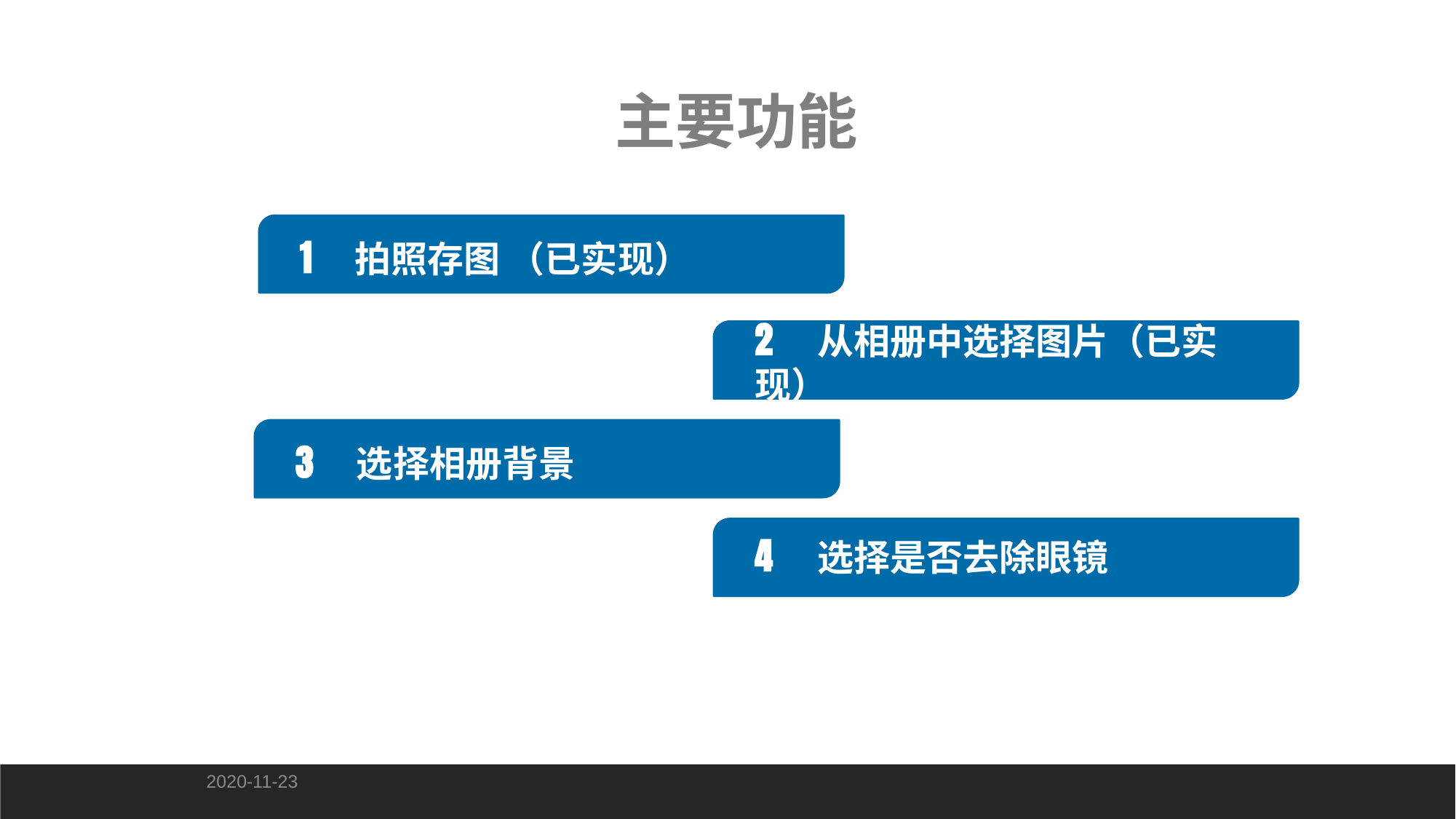

主要功能
能反映出你的方法的最佳引文：“这

1    拍照存图 （已实现）

2    从相册中选择图片（已实现）

3    选择相册背景

4    选择是否去除眼镜
2020-11-23